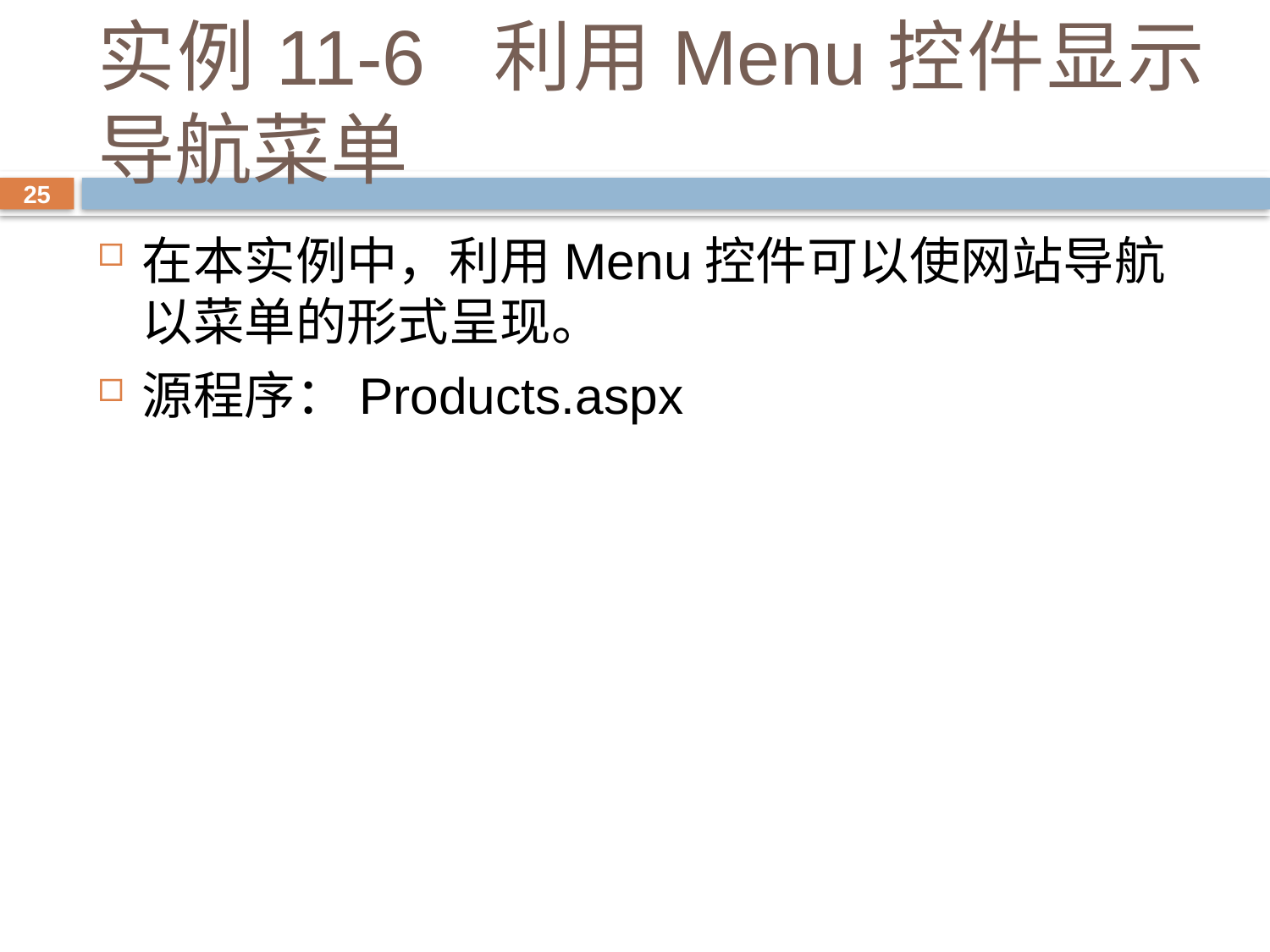

# 实例11-6  利用Menu控件显示导航菜单
25
在本实例中，利用Menu控件可以使网站导航以菜单的形式呈现。
源程序：Products.aspx